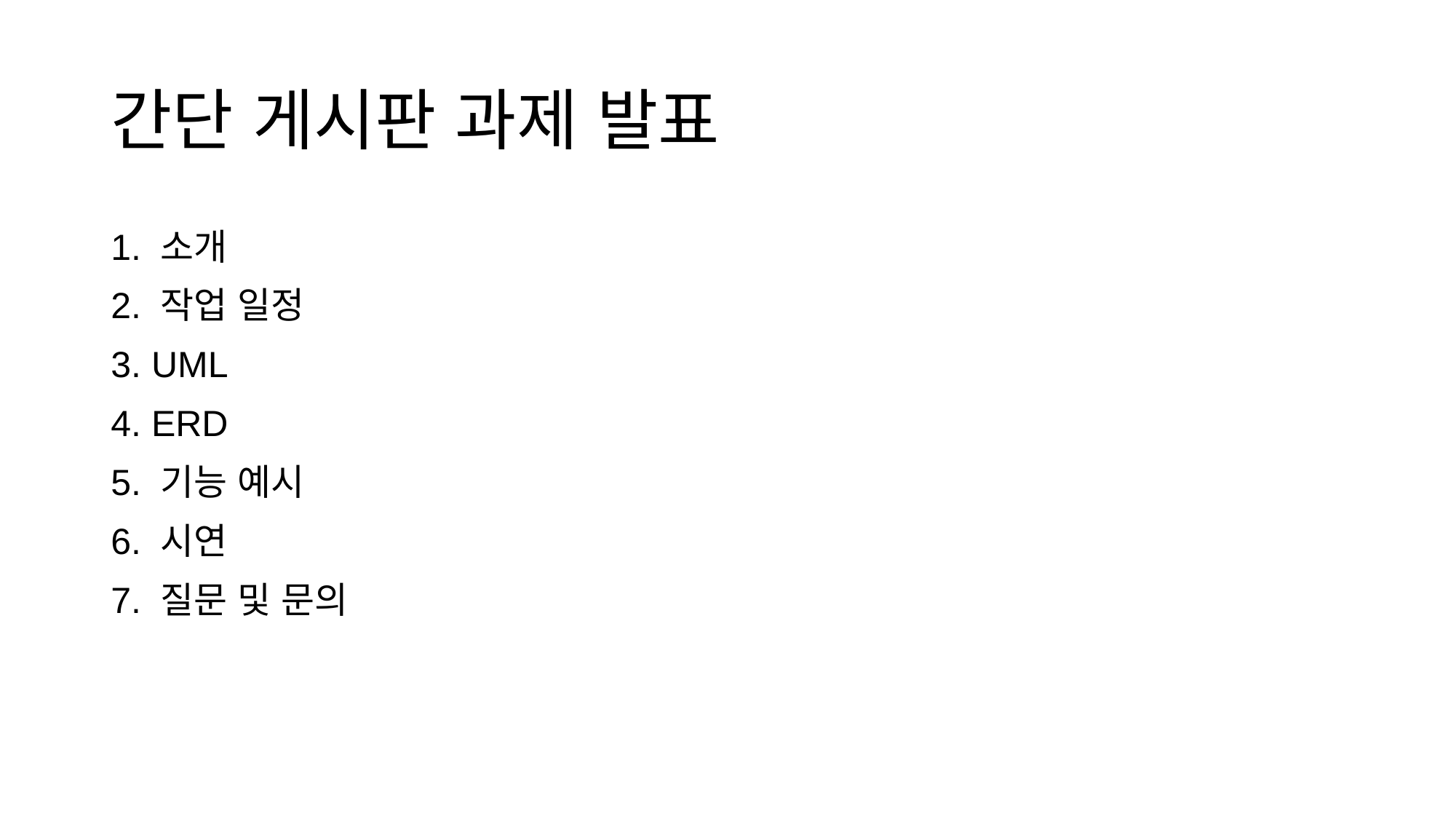

# 간단 게시판 과제 발표
1. 소개
2. 작업 일정
3. UML
4. ERD
5. 기능 예시
6. 시연
7. 질문 및 문의